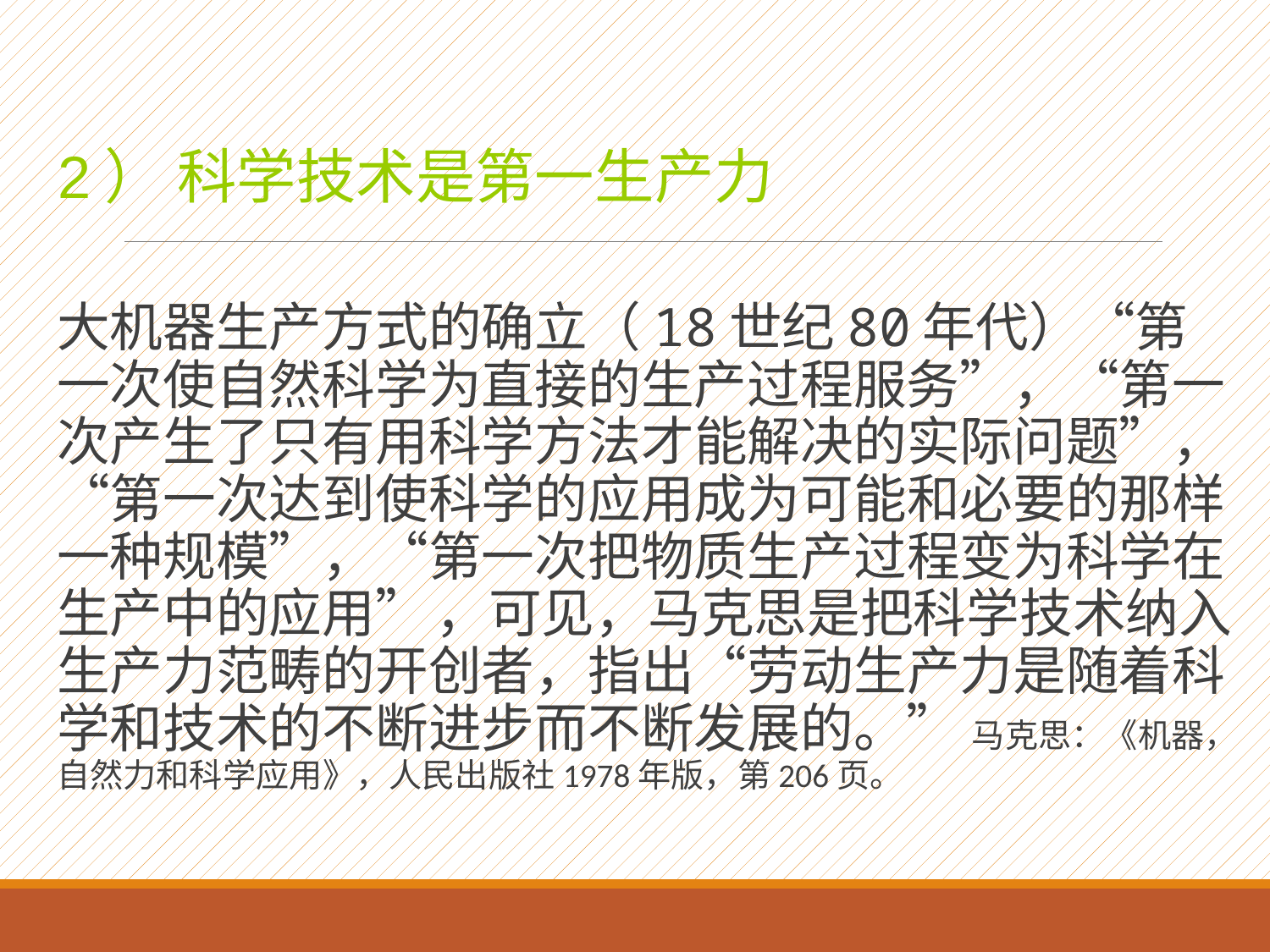

2） 科学技术是第一生产力

大机器生产方式的确立（18世纪80年代）“第一次使自然科学为直接的生产过程服务”，“第一次产生了只有用科学方法才能解决的实际问题”，“第一次达到使科学的应用成为可能和必要的那样一种规模”，“第一次把物质生产过程变为科学在生产中的应用” ，可见，马克思是把科学技术纳入生产力范畴的开创者，指出“劳动生产力是随着科学和技术的不断进步而不断发展的。” 马克思：《机器，自然力和科学应用》，人民出版社1978年版，第206页。